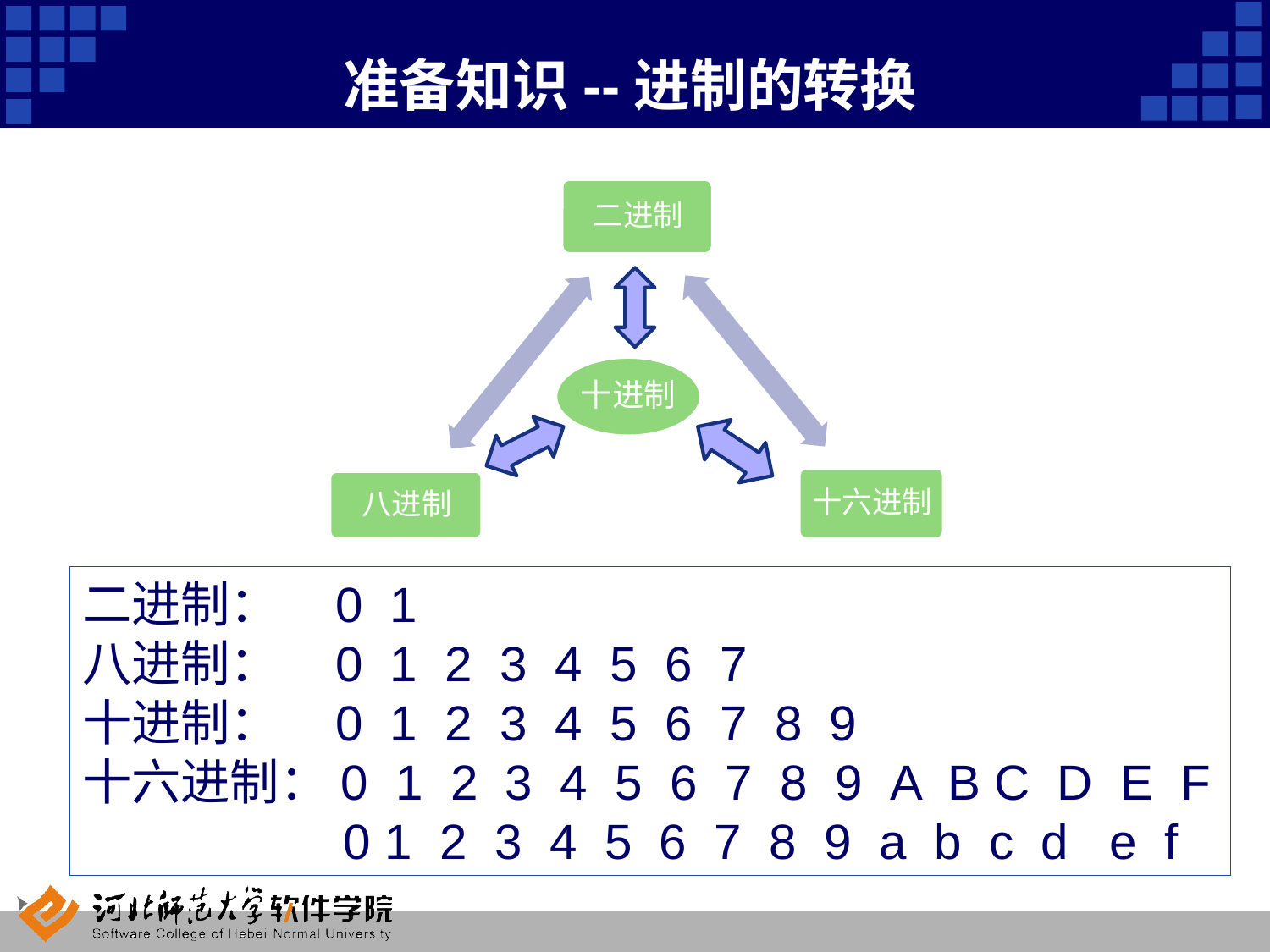

# 准备知识--进制的转换
二进制

十六进制

八进制

十进制

二进制：    0  1
八进制：    0  1  2  3  4  5  6  7
十进制：    0  1  2  3  4  5  6  7  8  9
十六进制：0  1  2  3  4  5  6  7  8  9  A  B C  D  E  F
                   0 1  2  3  4  5  6  7  8  9  a  b  c  d   e  f